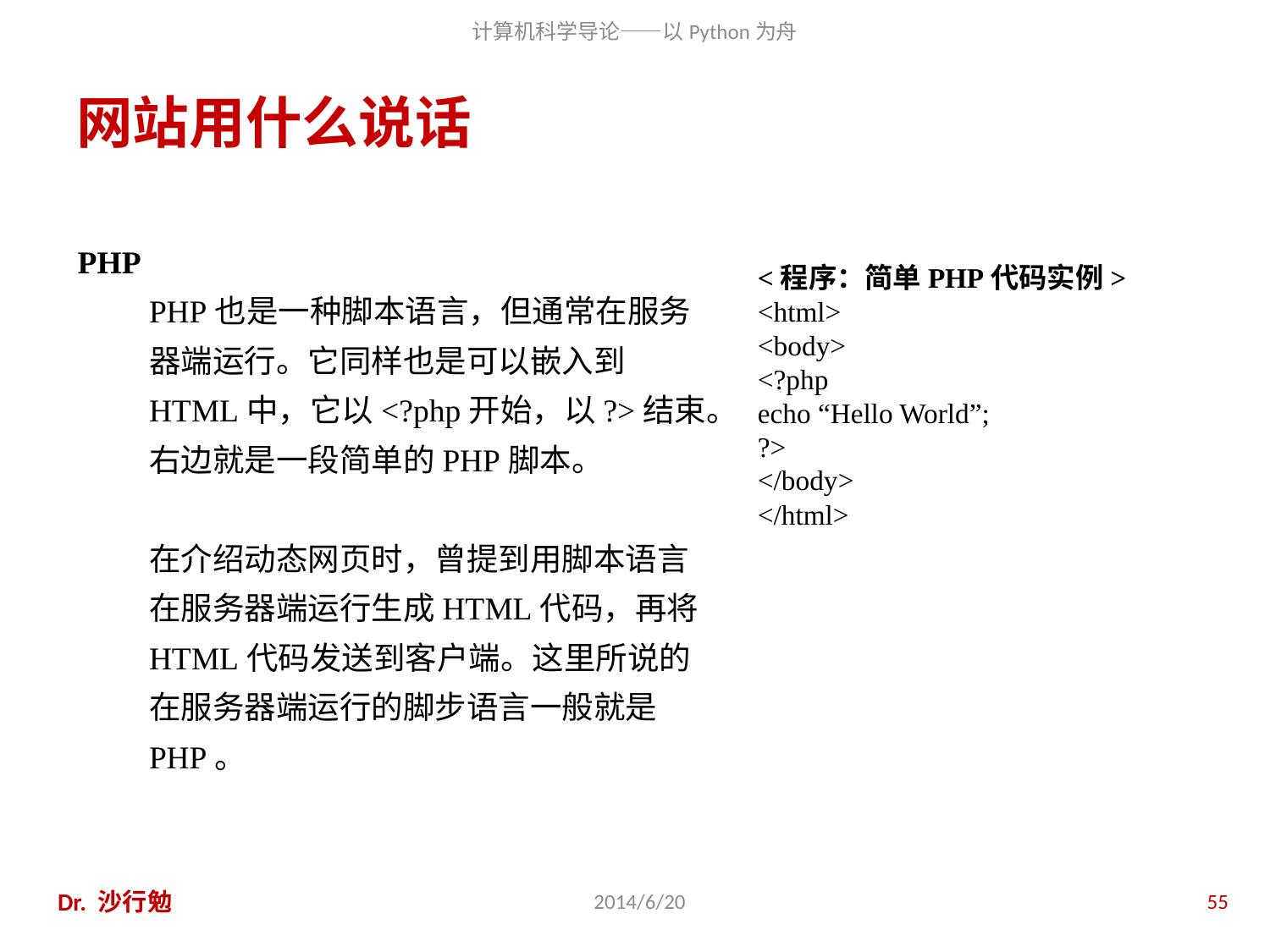

# 网站用什么说话

PHP
	PHP也是一种脚本语言，但通常在服务器端运行。它同样也是可以嵌入到HTML中，它以<?php开始，以?>结束。右边就是一段简单的PHP脚本。

	在介绍动态网页时，曾提到用脚本语言在服务器端运行生成HTML代码，再将HTML代码发送到客户端。这里所说的在服务器端运行的脚步语言一般就是PHP。

<程序：简单PHP代码实例>
<html>
<body>
<?php
echo “Hello World”;
?>
</body>
</html>

Dr. 沙行勉
2014/6/20
55